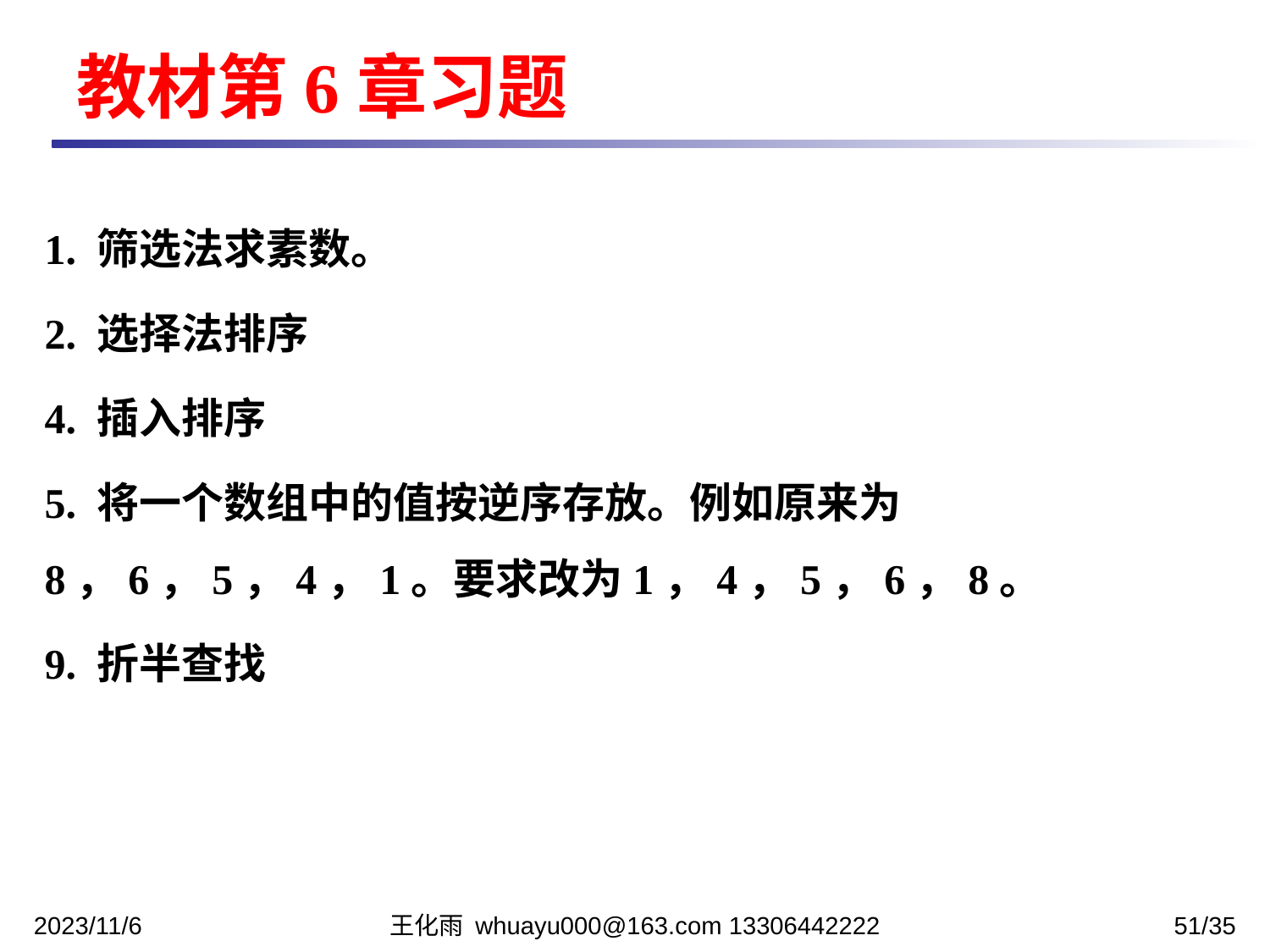

教材第6章习题
1. 筛选法求素数。
2. 选择法排序
4. 插入排序
5. 将一个数组中的值按逆序存放。例如原来为8，6，5，4，1。要求改为1，4，5，6，8。
9. 折半查找
2023/11/6
王化雨 whuayu000@163.com 13306442222
51/35